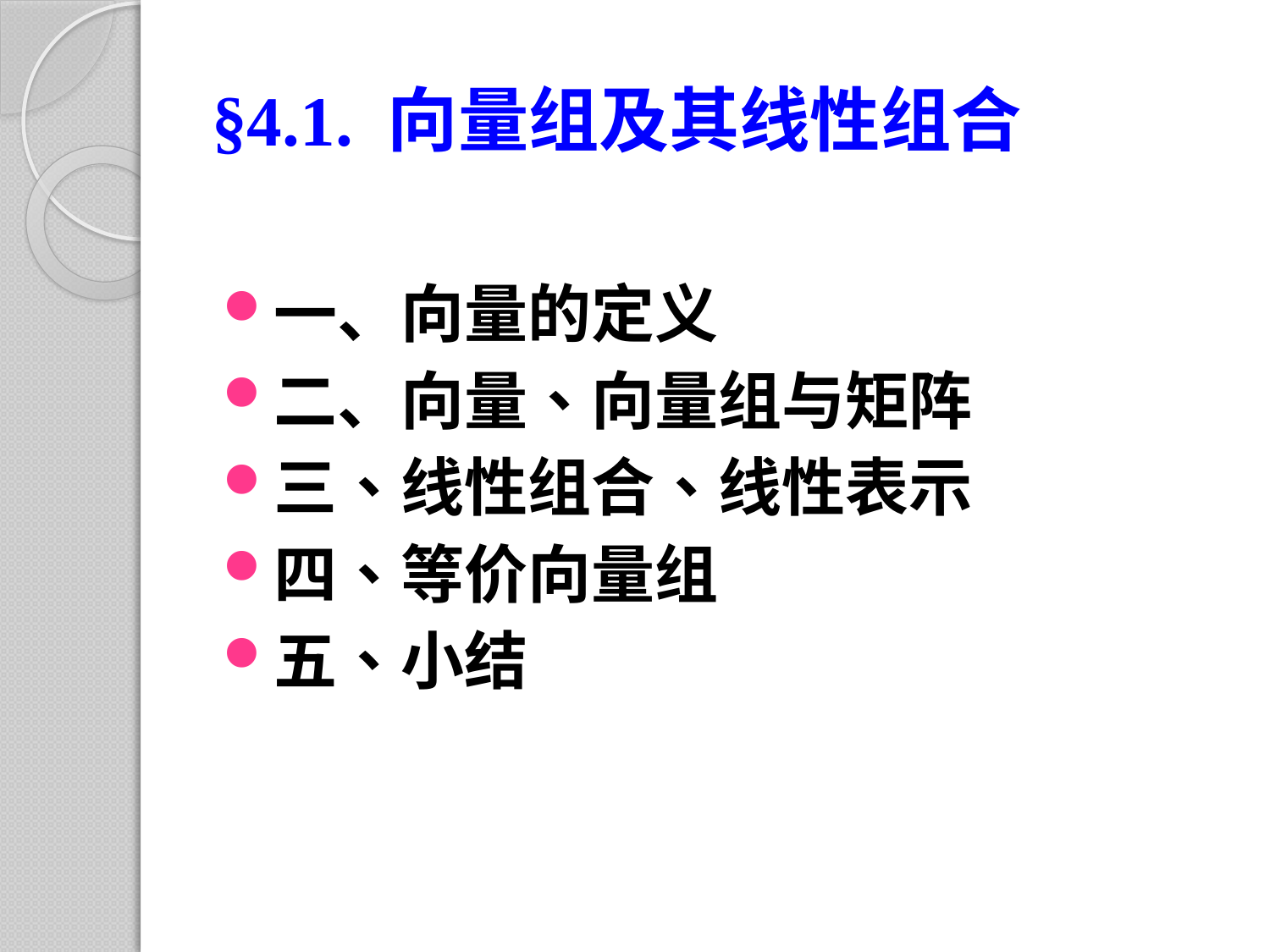

# §4.1. 向量组及其线性组合
一、向量的定义
二、向量、向量组与矩阵
三、线性组合、线性表示
四、等价向量组
五、小结